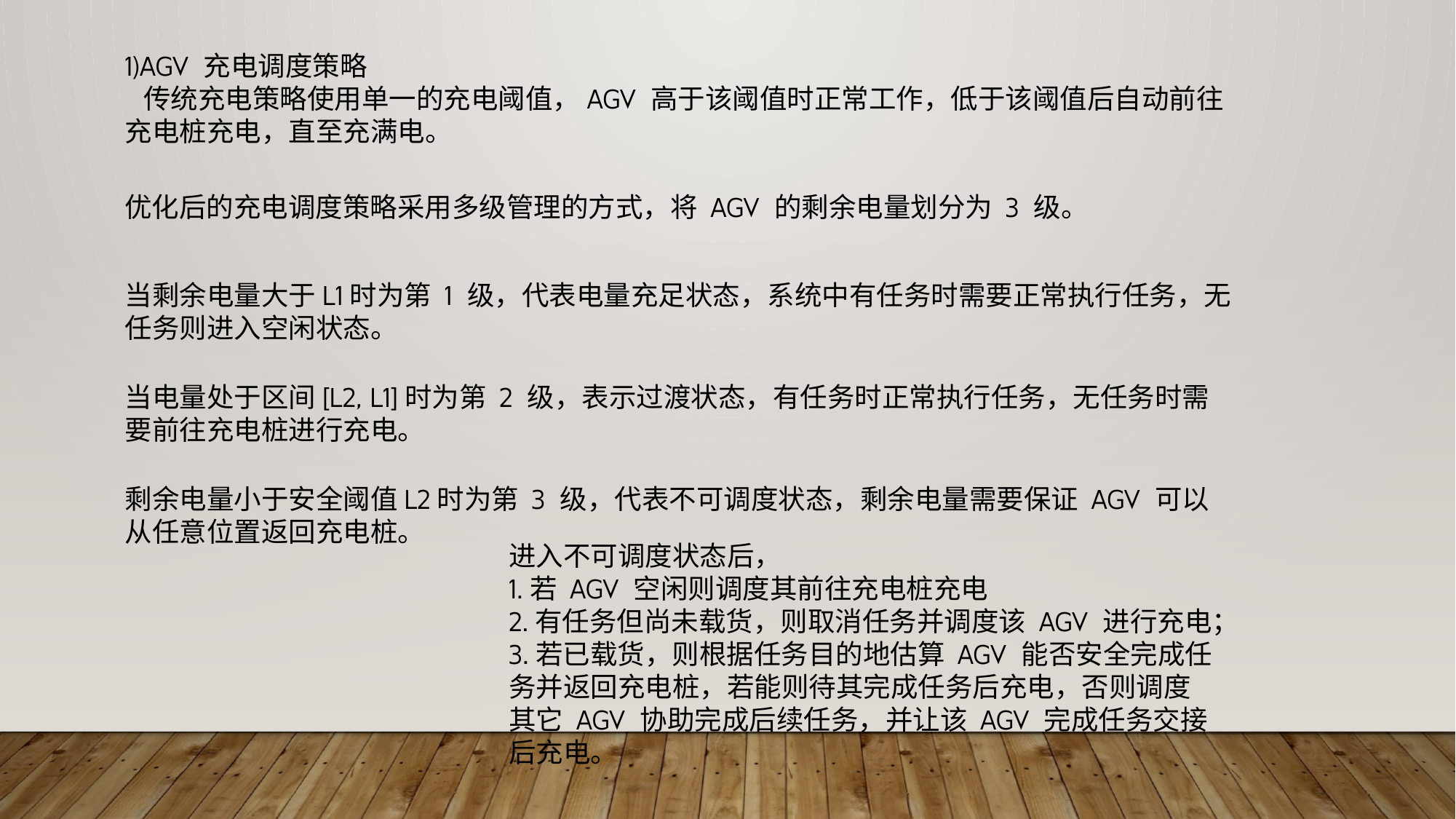

1)AGV 充电调度策略
  传统充电策略使用单一的充电阈值，AGV 高于该阈值时正常工作，低于该阈值后自动前往充电桩充电，直至充满电。
优化后的充电调度策略采用多级管理的方式，将 AGV 的剩余电量划分为 3 级。
当剩余电量大于L1时为第 1 级，代表电量充足状态，系统中有任务时需要正常执行任务，无任务则进入空闲状态。
当电量处于区间[L2, L1]时为第 2 级，表示过渡状态，有任务时正常执行任务，无任务时需要前往充电桩进行充电。
剩余电量小于安全阈值L2时为第 3 级，代表不可调度状态，剩余电量需要保证 AGV 可以从任意位置返回充电桩。
进入不可调度状态后，
1.若 AGV 空闲则调度其前往充电桩充电
2.有任务但尚未载货，则取消任务并调度该 AGV 进行充电；
3.若已载货，则根据任务目的地估算 AGV 能否安全完成任务并返回充电桩，若能则待其完成任务后充电，否则调度其它 AGV 协助完成后续任务，并让该 AGV 完成任务交接后充电。